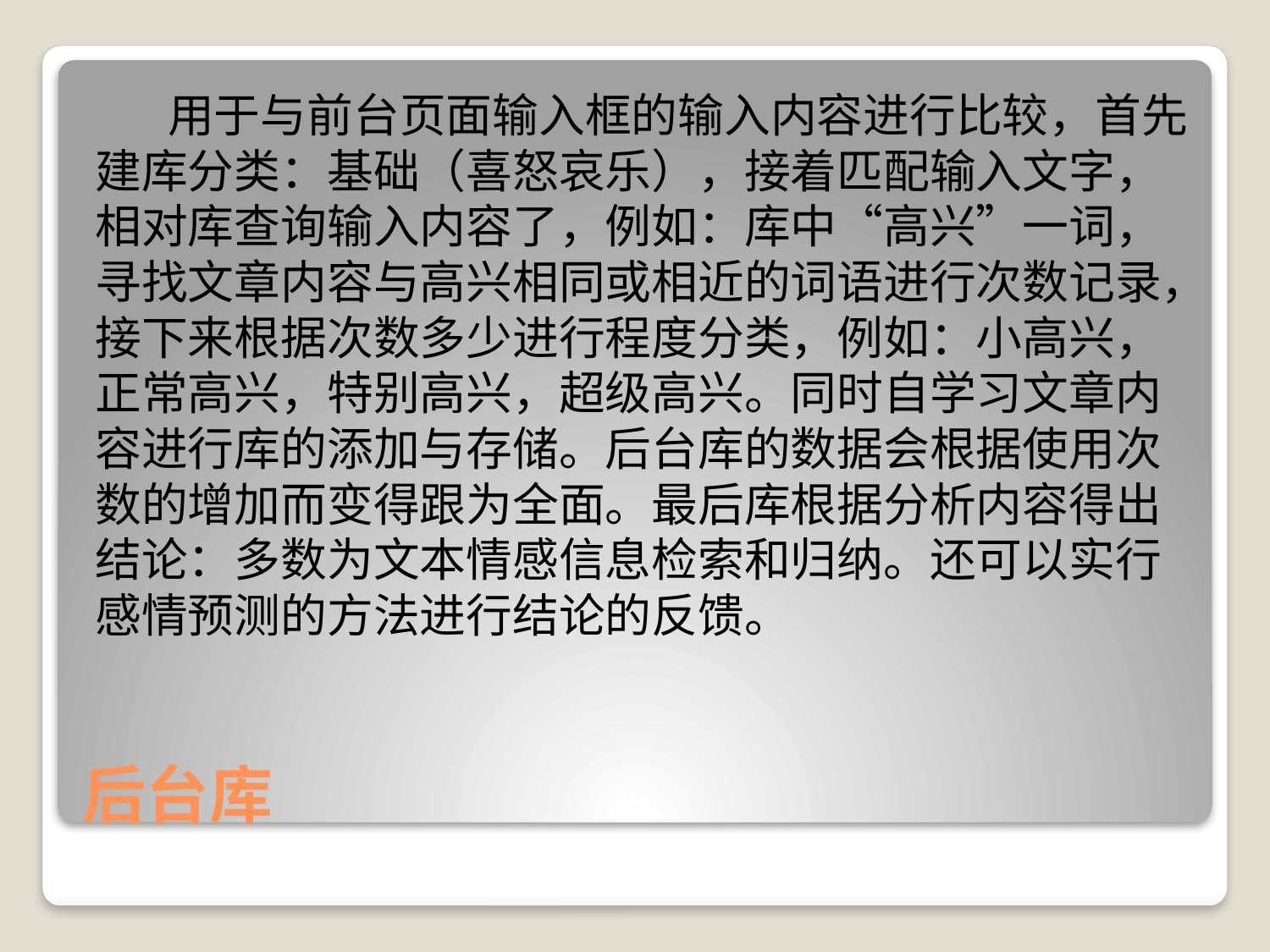

用于与前台页面输入框的输入内容进行比较，首先建库分类：基础（喜怒哀乐），接着匹配输入文字，相对库查询输入内容了，例如：库中“高兴”一词，寻找文章内容与高兴相同或相近的词语进行次数记录，接下来根据次数多少进行程度分类，例如：小高兴，正常高兴，特别高兴，超级高兴。同时自学习文章内容进行库的添加与存储。后台库的数据会根据使用次数的增加而变得跟为全面。最后库根据分析内容得出结论：多数为文本情感信息检索和归纳。还可以实行感情预测的方法进行结论的反馈。
# 后台库